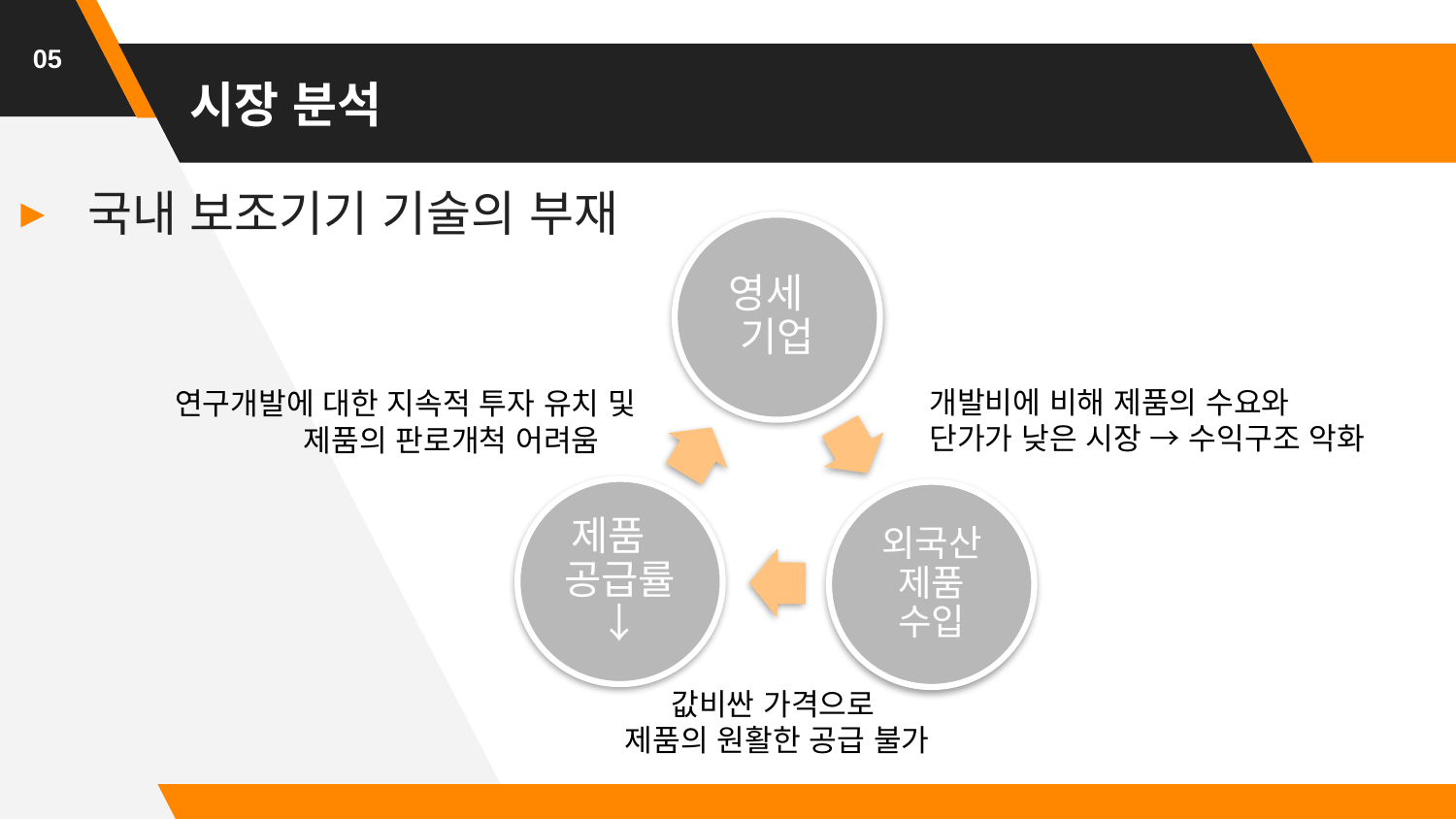

05
# 시장 분석
국내 보조기기 기술의 부재
영세   기업

외국산 제품 수입

제품   공급률 ↓

개발비에 비해 제품의 수요와
단가가 낮은 시장 → 수익구조 악화
연구개발에 대한 지속적 투자 유치 및
         제품의 판로개척 어려움
값비싼 가격으로
제품의 원활한 공급 불가